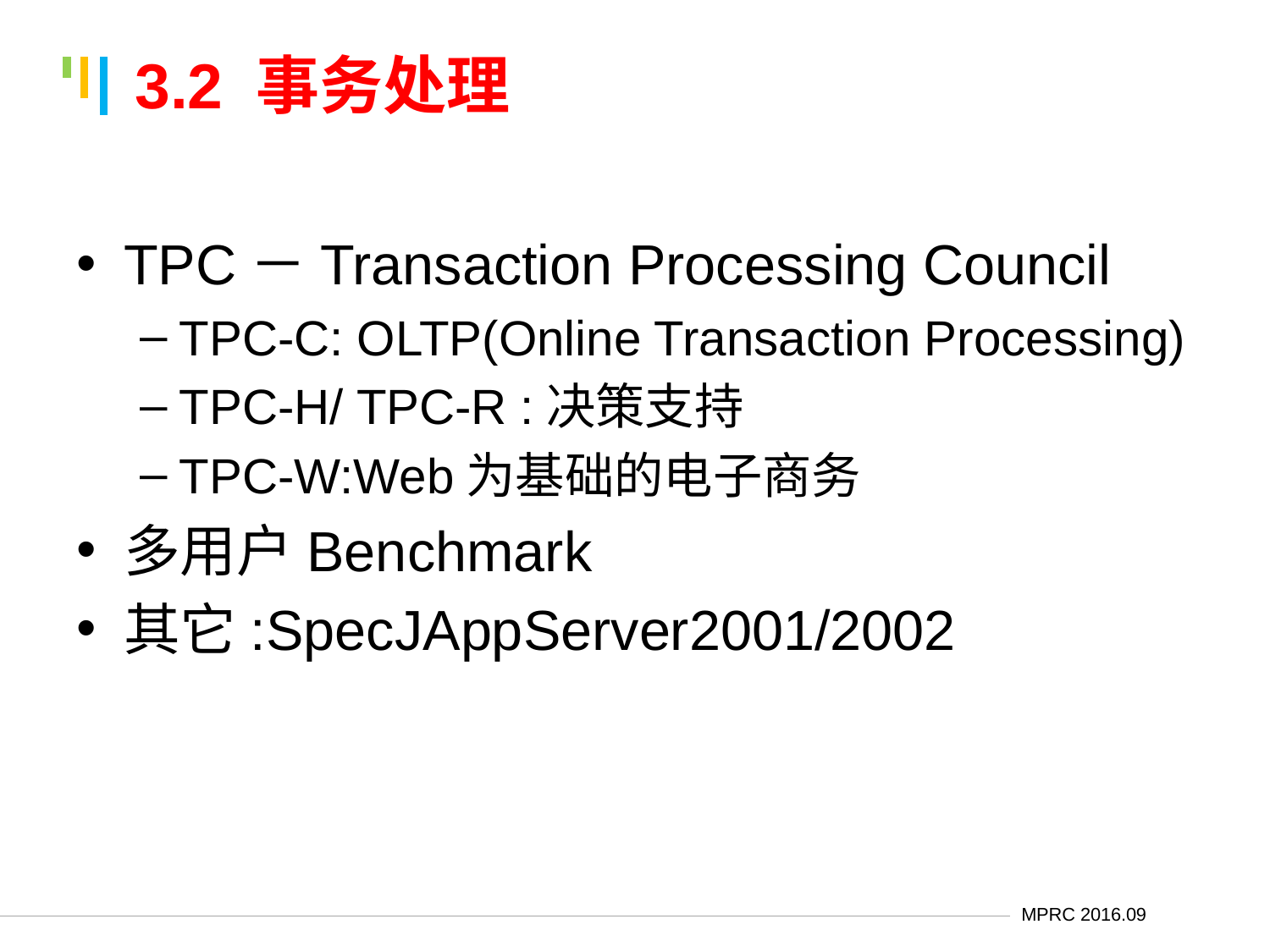

# 3.2 事务处理
TPC－Transaction Processing Council
TPC-C: OLTP(Online Transaction Processing)
TPC-H/ TPC-R :决策支持
TPC-W:Web为基础的电子商务
多用户Benchmark
其它:SpecJAppServer2001/2002